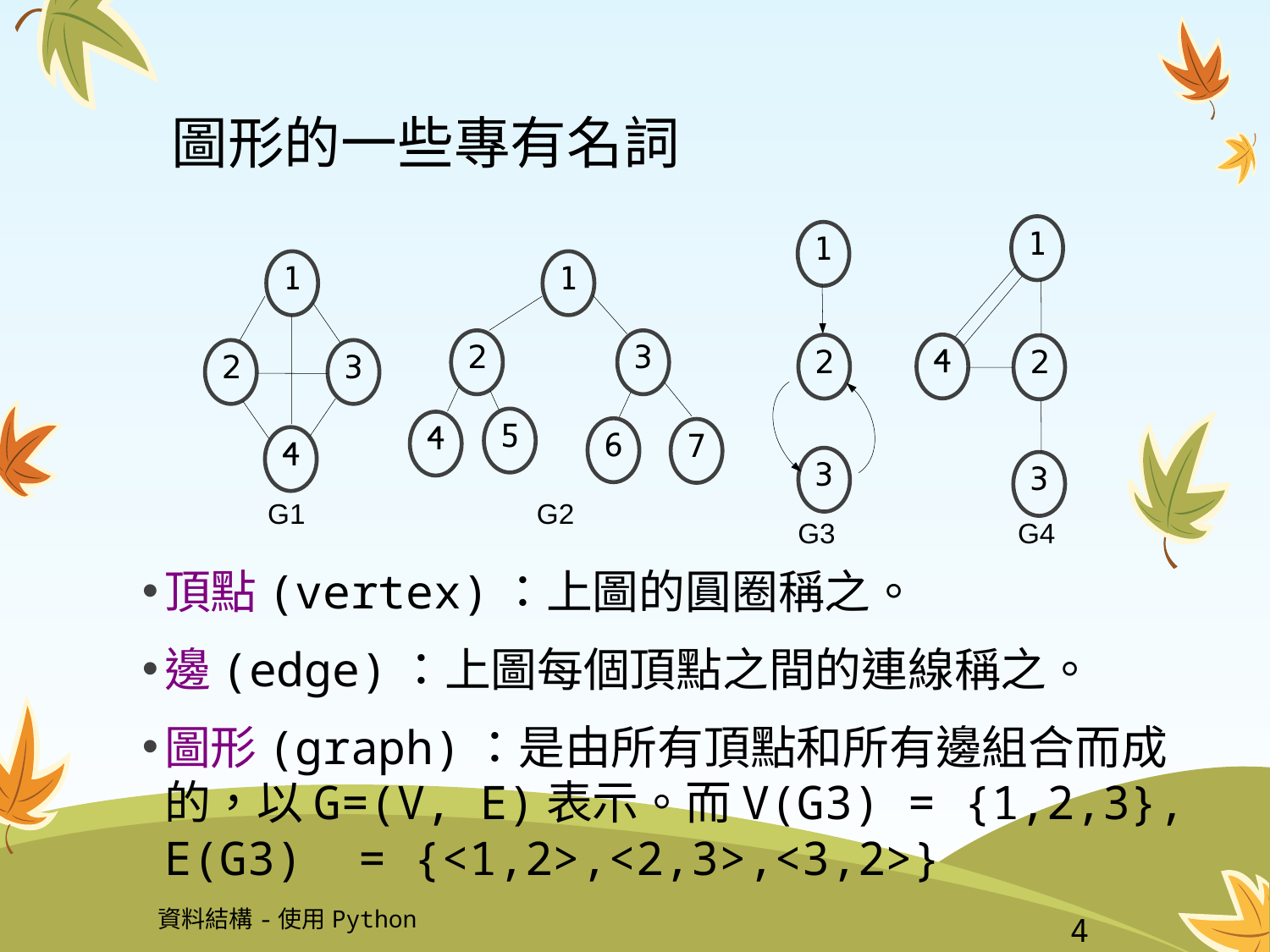

# 圖形的一些專有名詞
1
1
1
1

2
3
4
2
2
2
3

5
4
6
7
4
3
3
G1
G2
G3
G4
頂點(vertex)：上圖的圓圈稱之。
邊(edge)：上圖每個頂點之間的連線稱之。
圖形(graph)：是由所有頂點和所有邊組合而成的，以G=(V, E)表示。而V(G3) = {1,2,3}, E(G3)  = {<1,2>,<2,3>,<3,2>}
資料結構-使用Python
4